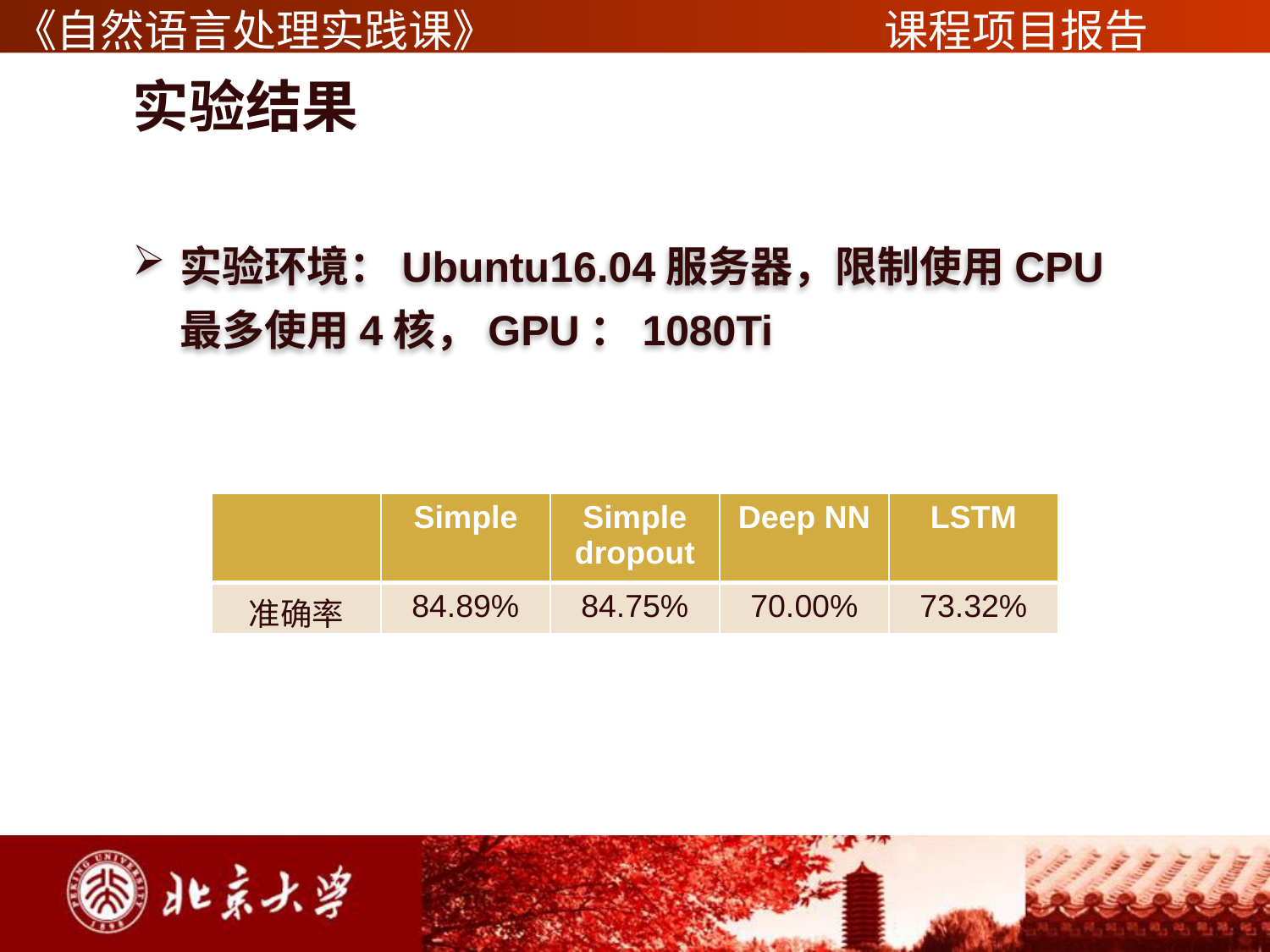

# 实验结果
实验环境：Ubuntu16.04服务器，限制使用CPU最多使用4核，GPU：1080Ti
|  | Simple | Simple dropout | Deep NN | LSTM |
| --- | --- | --- | --- | --- |
| 准确率 | 84.89% | 84.75% | 70.00% | 73.32% |